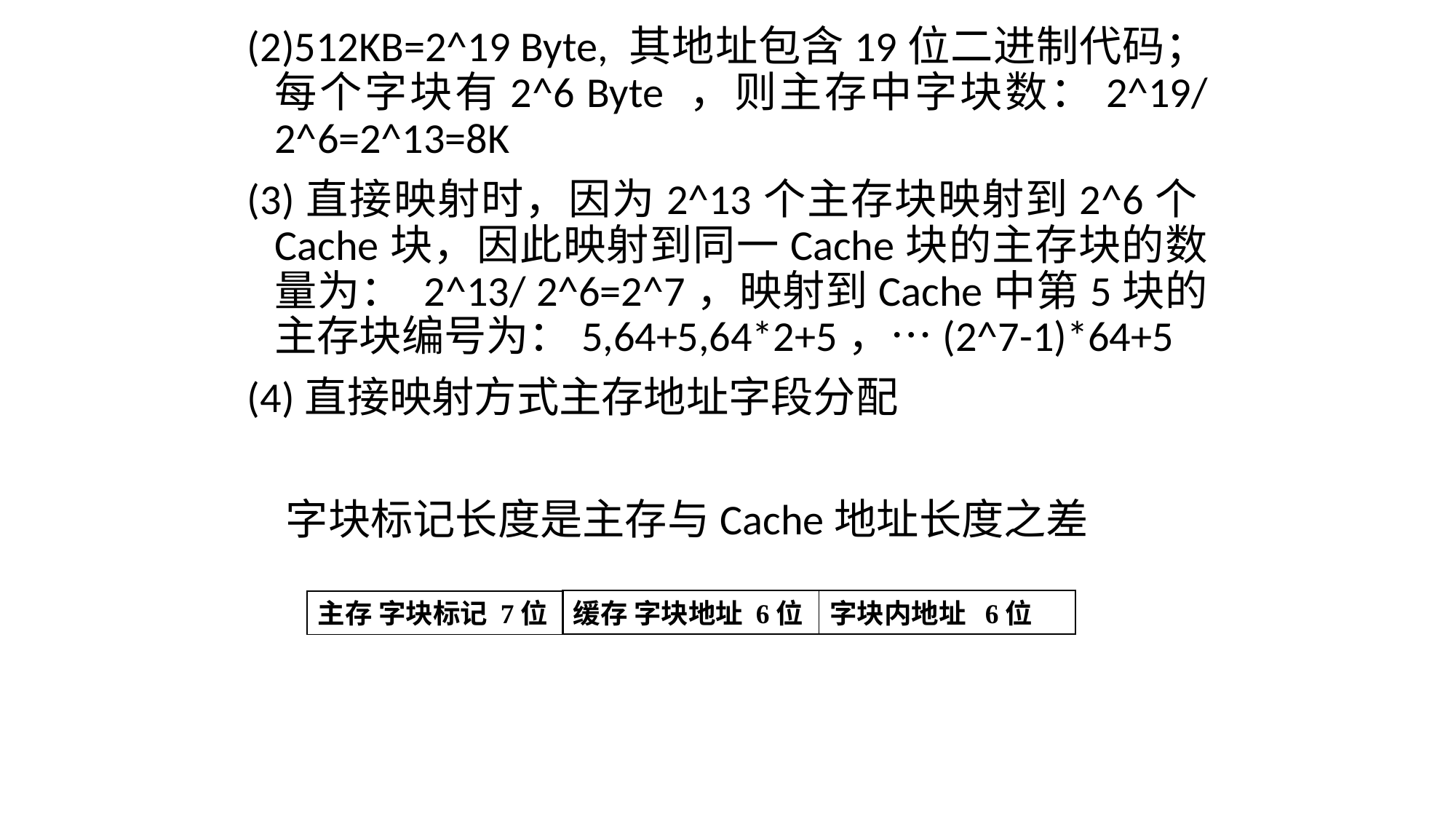

(2)512KB=2^19 Byte, 其地址包含19位二进制代码；每个字块有2^6 Byte ，则主存中字块数：2^19/ 2^6=2^13=8K
(3)直接映射时，因为2^13个主存块映射到2^6个Cache块，因此映射到同一Cache块的主存块的数量为： 2^13/ 2^6=2^7，映射到Cache中第5块的主存块编号为：5,64+5,64*2+5，…(2^7-1)*64+5
(4)直接映射方式主存地址字段分配

   字块标记长度是主存与Cache地址长度之差
缓存 字块地址 6位
字块内地址  6位
主存 字块标记 7位